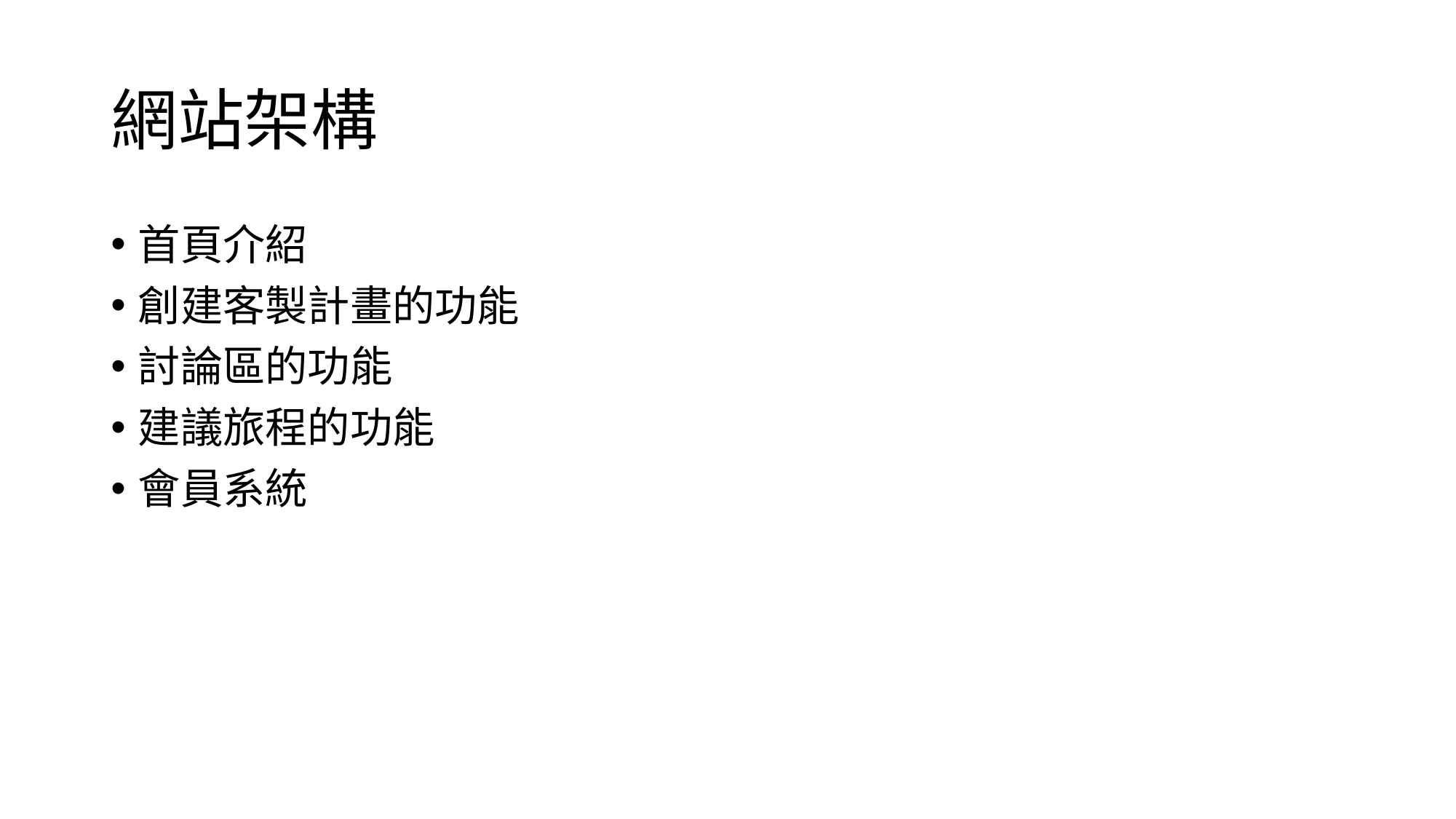

# 網站架構
首頁介紹
創建客製計畫的功能
討論區的功能
建議旅程的功能
會員系統